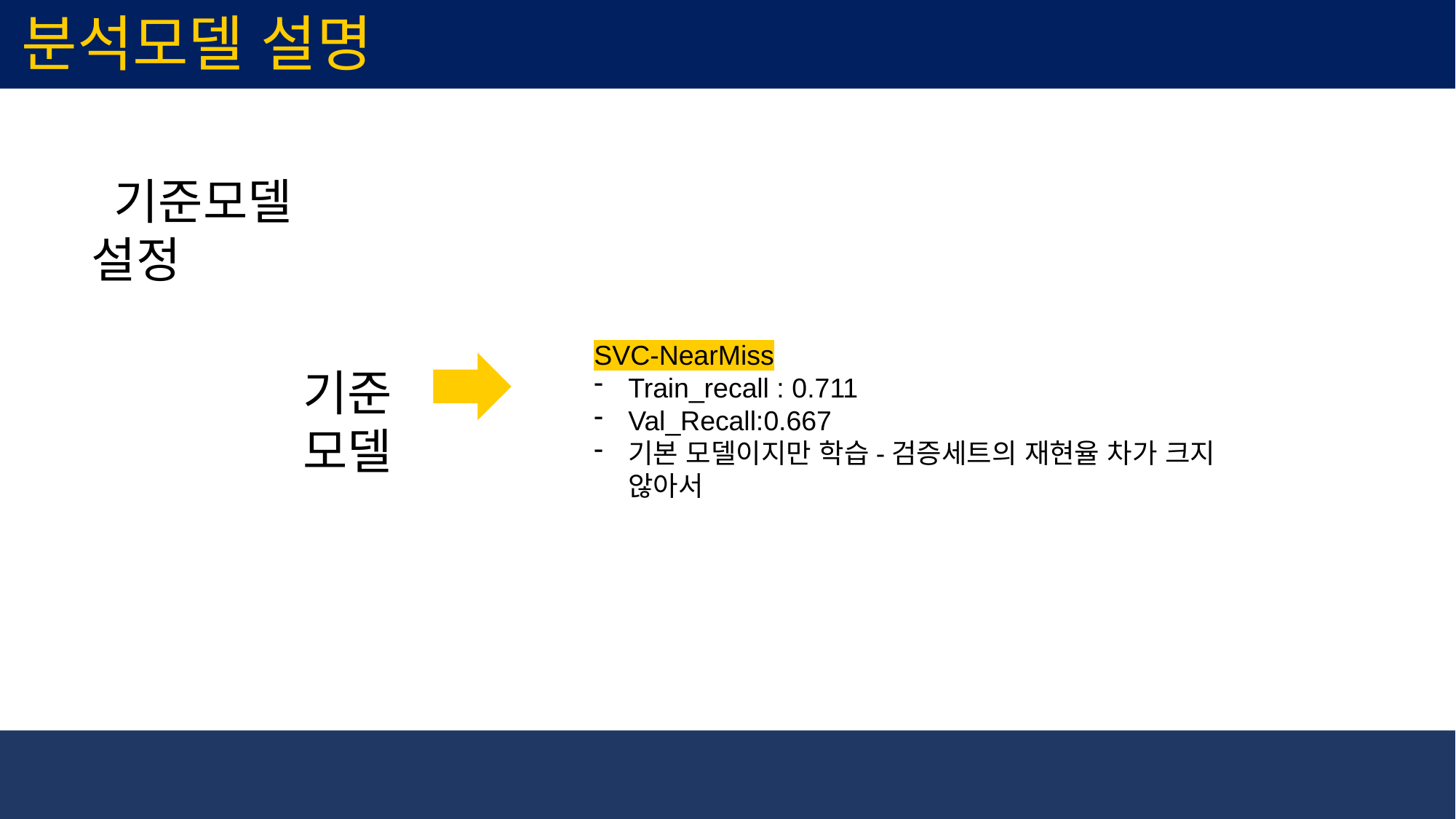

분석모델 설명
 기준모델 설정
SVC-NearMiss
Train_recall : 0.711
Val_Recall:0.667
기본 모델이지만 학습-검증세트의 재현율 차가 크지 않아서

기준 모델